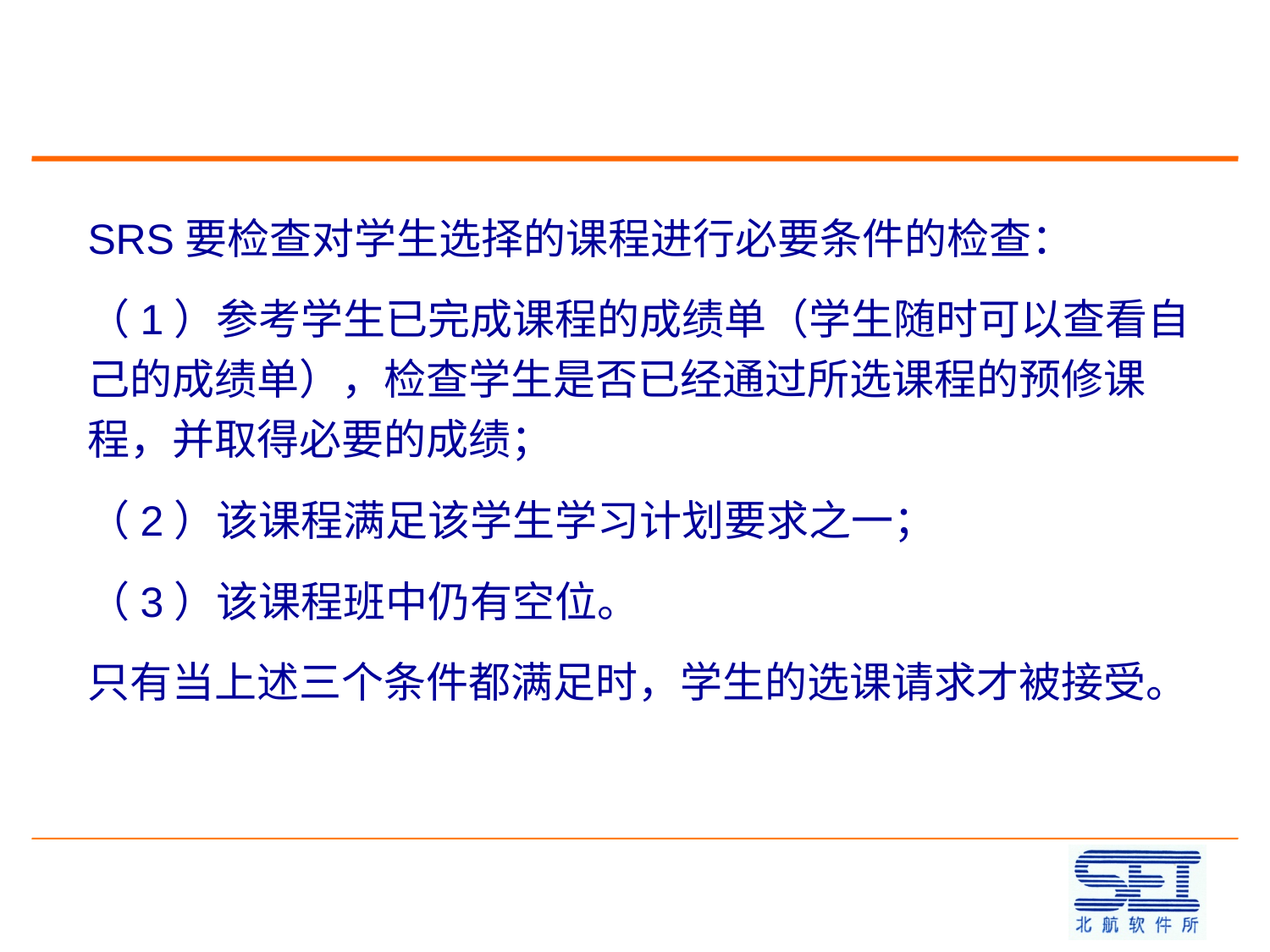

#
SRS要检查对学生选择的课程进行必要条件的检查：
（1）参考学生已完成课程的成绩单（学生随时可以查看自己的成绩单），检查学生是否已经通过所选课程的预修课程，并取得必要的成绩；
（2）该课程满足该学生学习计划要求之一；
（3）该课程班中仍有空位。
只有当上述三个条件都满足时，学生的选课请求才被接受。